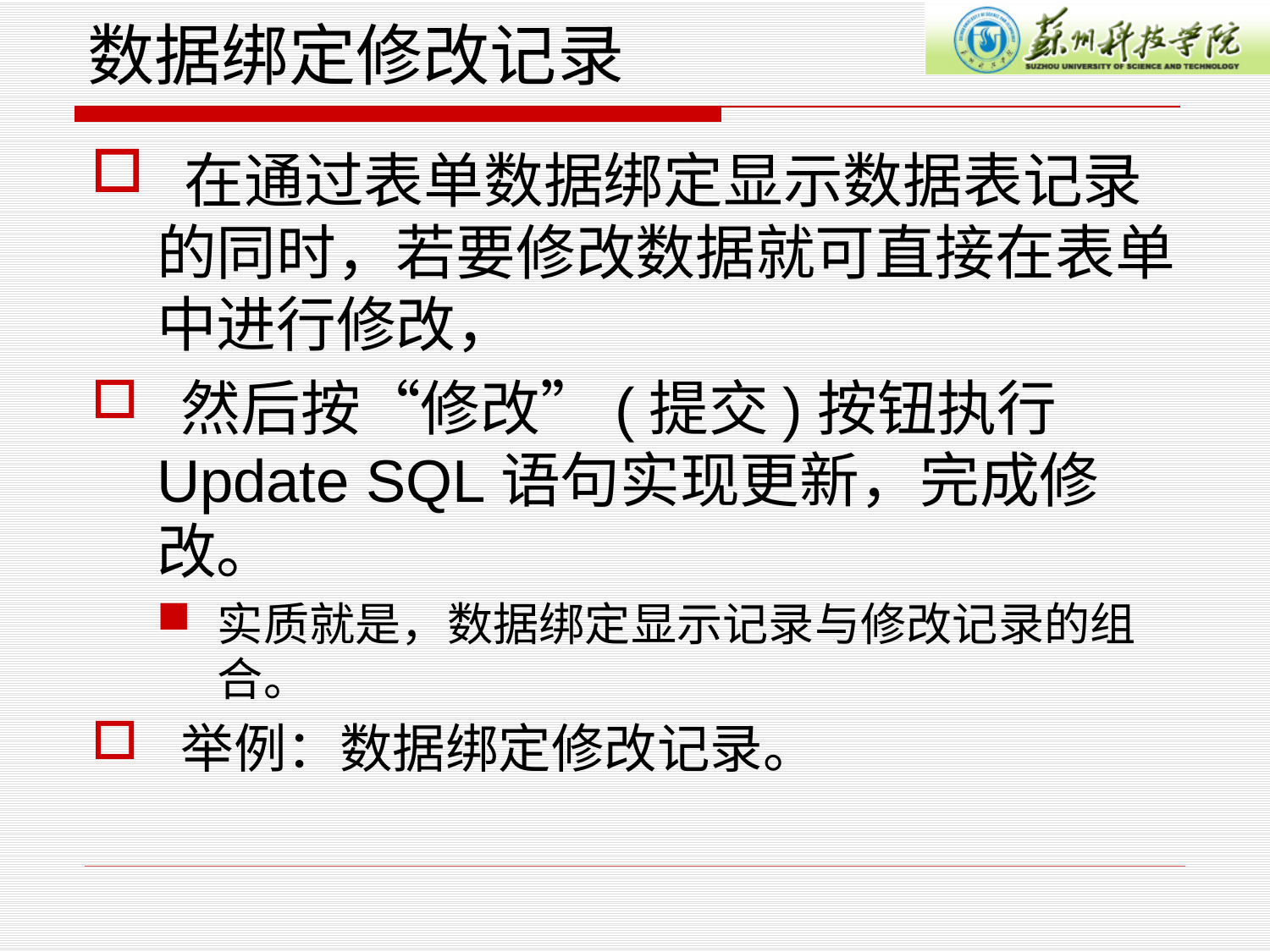

# 数据绑定修改记录
 在通过表单数据绑定显示数据表记录的同时，若要修改数据就可直接在表单中进行修改，
 然后按“修改”(提交)按钮执行Update SQL语句实现更新，完成修改。
实质就是，数据绑定显示记录与修改记录的组合。
 举例：数据绑定修改记录。